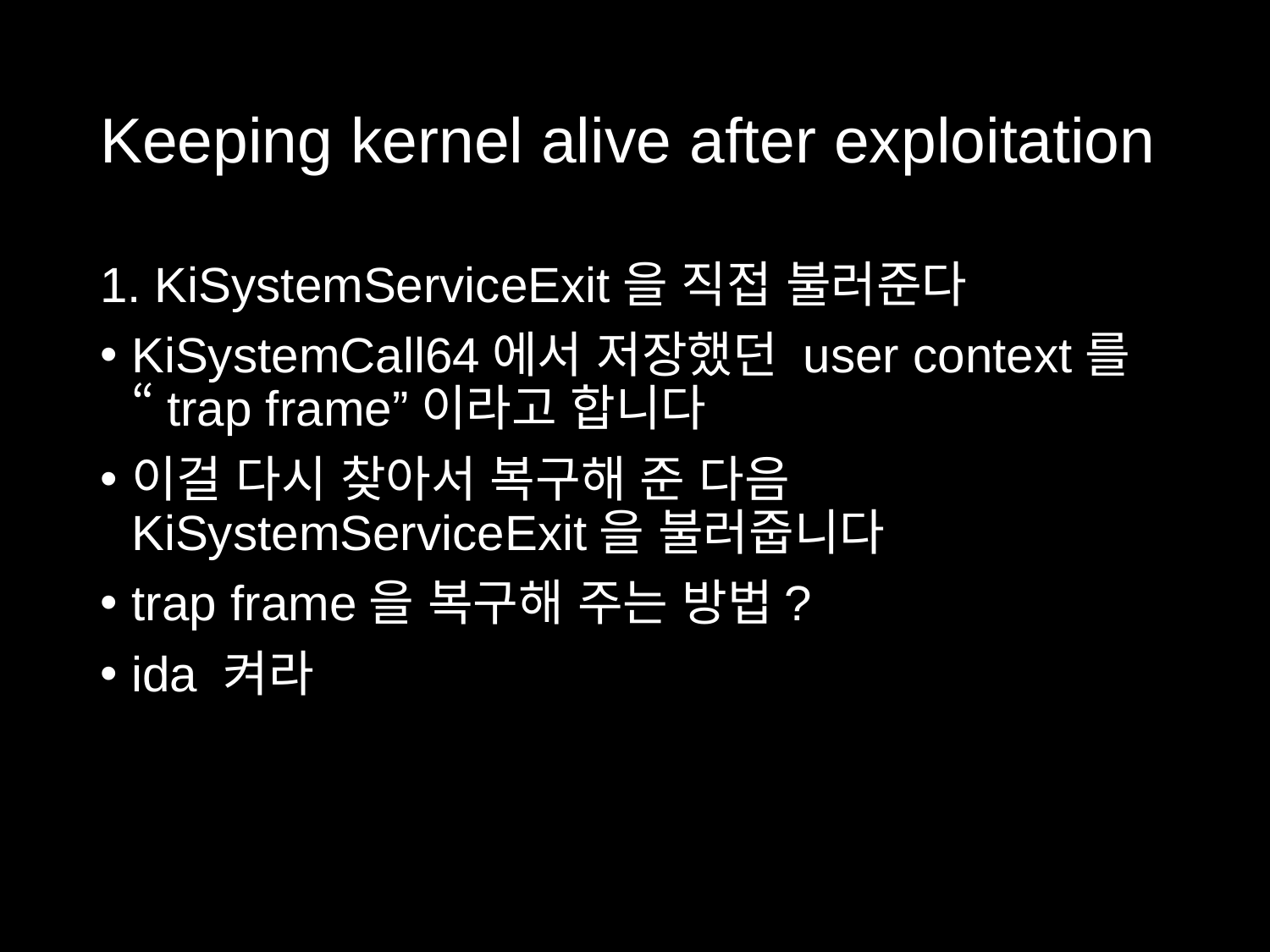

# Keeping kernel alive after exploitation
1. KiSystemServiceExit을 직접 불러준다
KiSystemCall64에서 저장했던 user context를 “trap frame”이라고 합니다
이걸 다시 찾아서 복구해 준 다음 KiSystemServiceExit을 불러줍니다
trap frame을 복구해 주는 방법?
ida 켜라